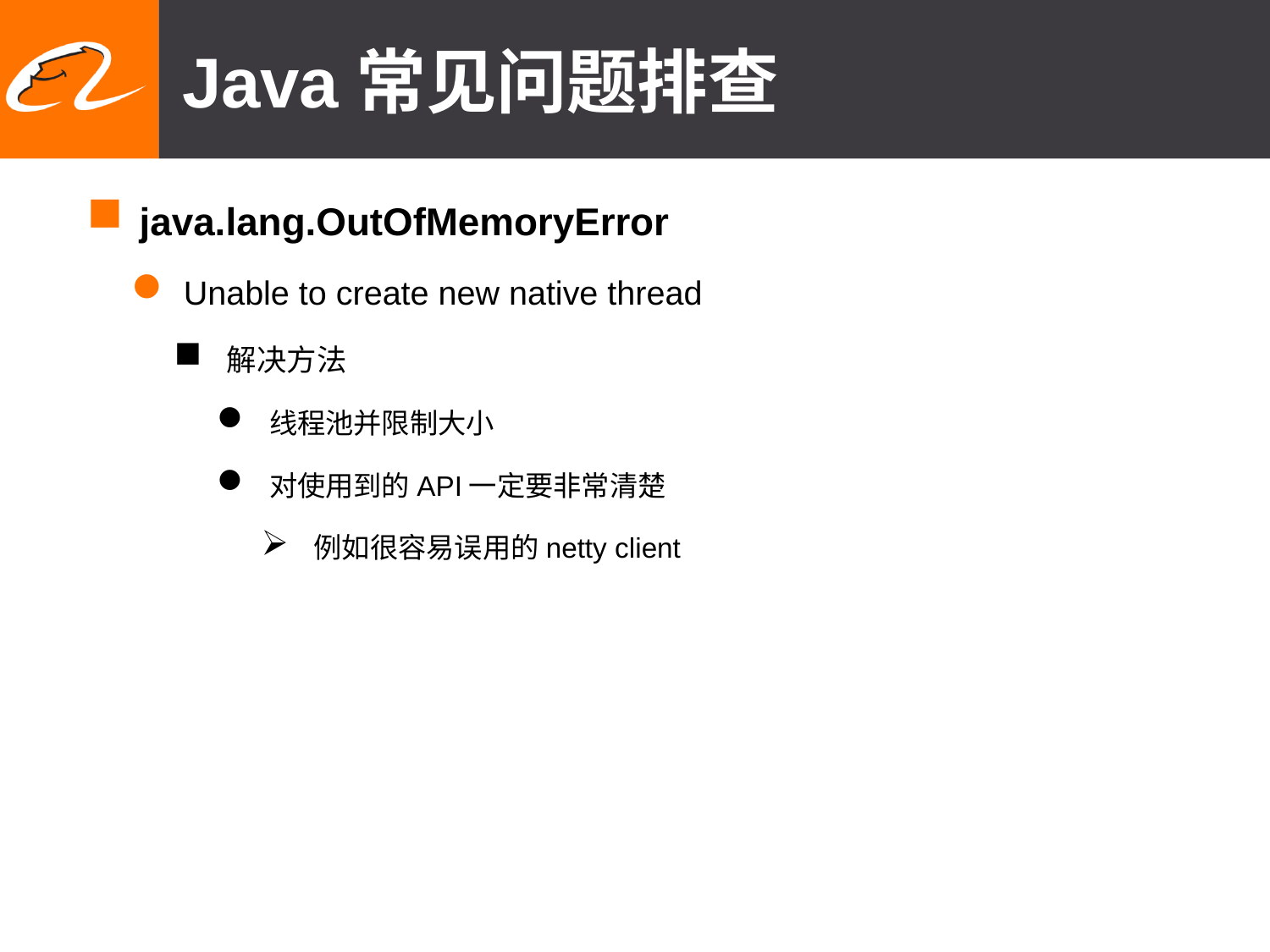

# Java常见问题排查
java.lang.OutOfMemoryError
Unable to create new native thread
解决方法
线程池并限制大小
对使用到的API一定要非常清楚
例如很容易误用的netty client